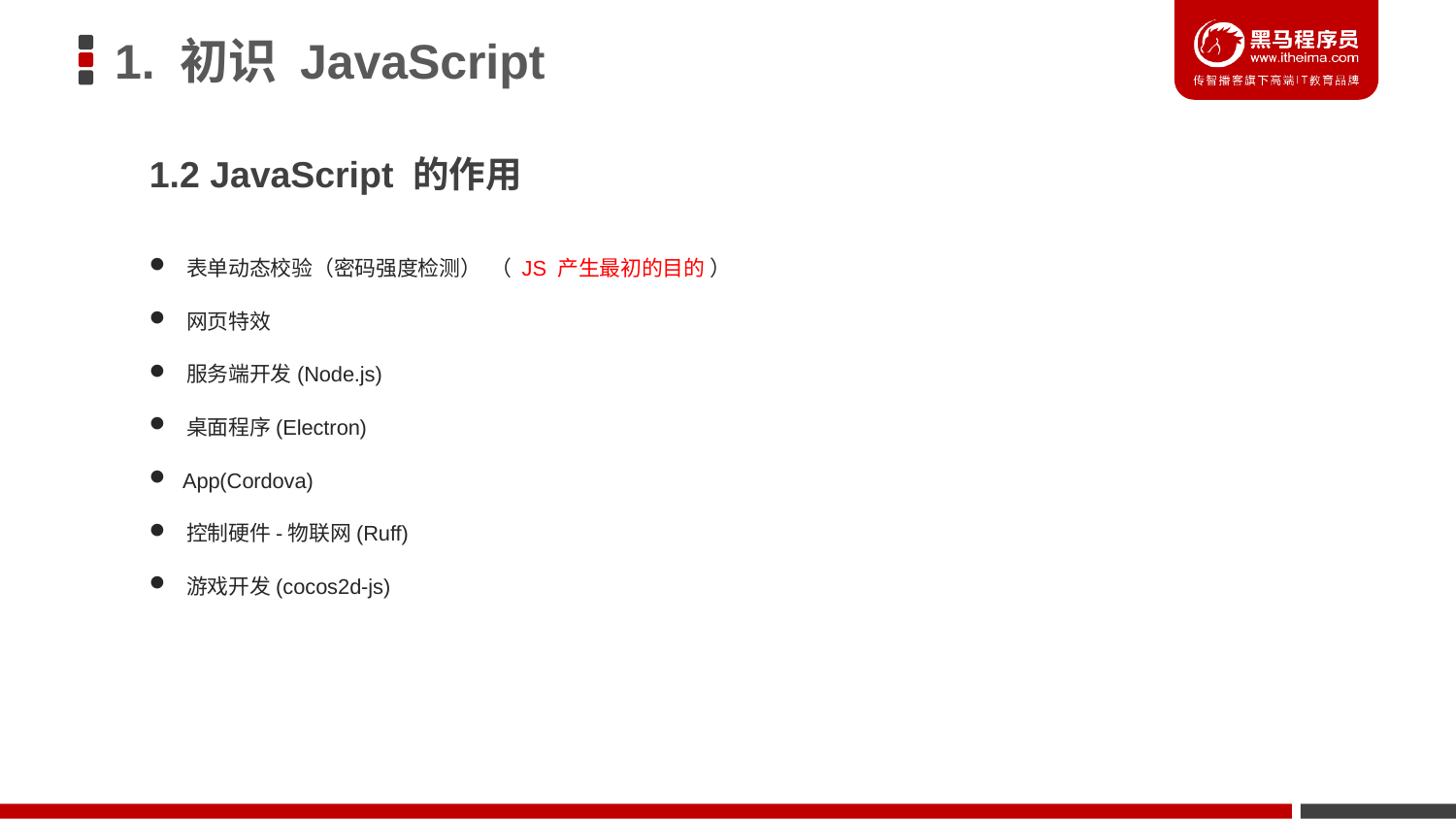

# 1. 初识 JavaScript
1.2 JavaScript 的作用
 表单动态校验（密码强度检测）  （ JS 产生最初的目的 ）
 网页特效
 服务端开发(Node.js)
 桌面程序(Electron)
 App(Cordova)
 控制硬件-物联网(Ruff)
 游戏开发(cocos2d-js)